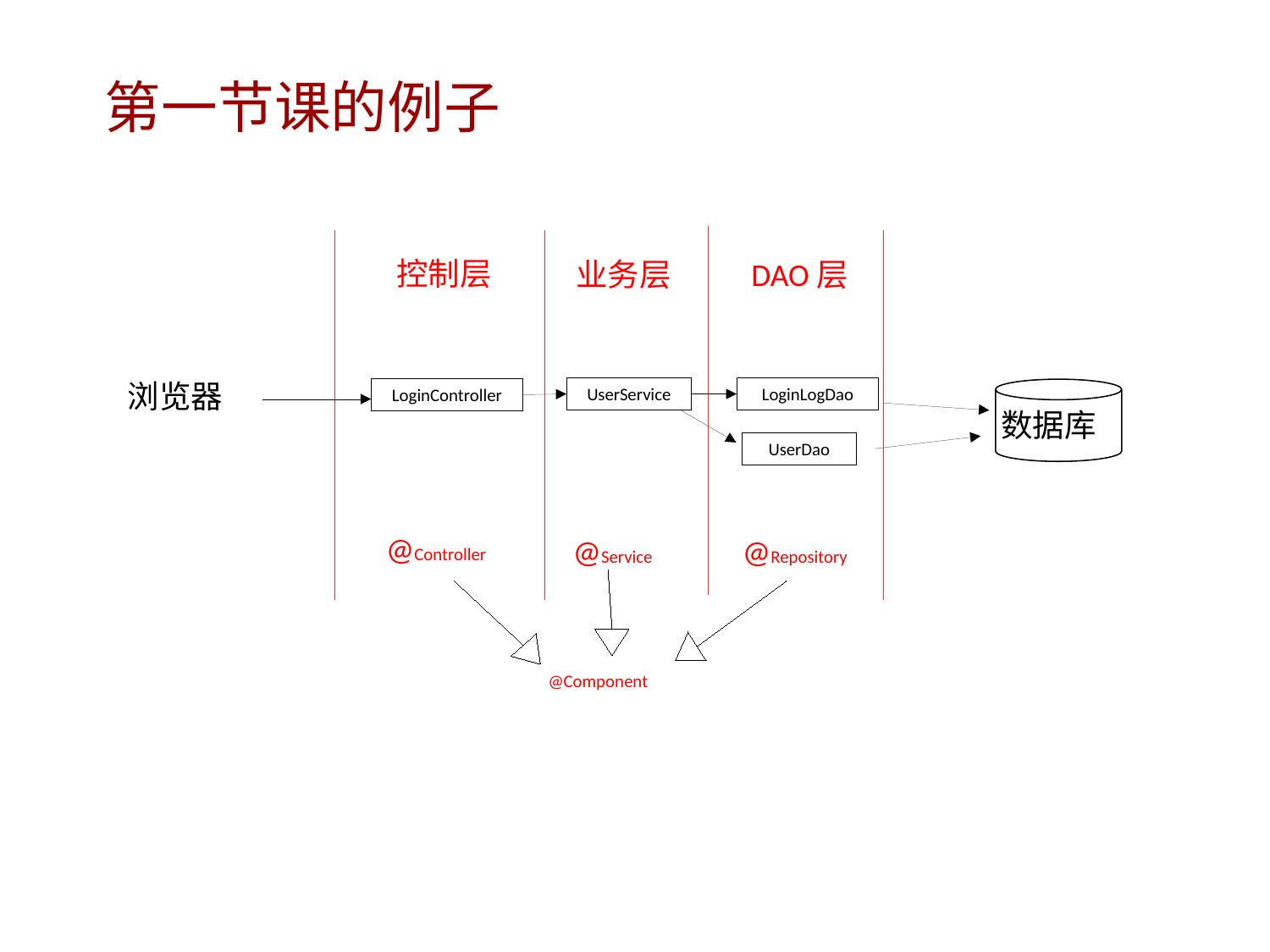

# 第一节课的例子

控制层
业务层
DAO层
浏览器
UserService
LoginLogDao
LoginController

数据库

UserDao

@Controller
@Service
@Repository

@Component